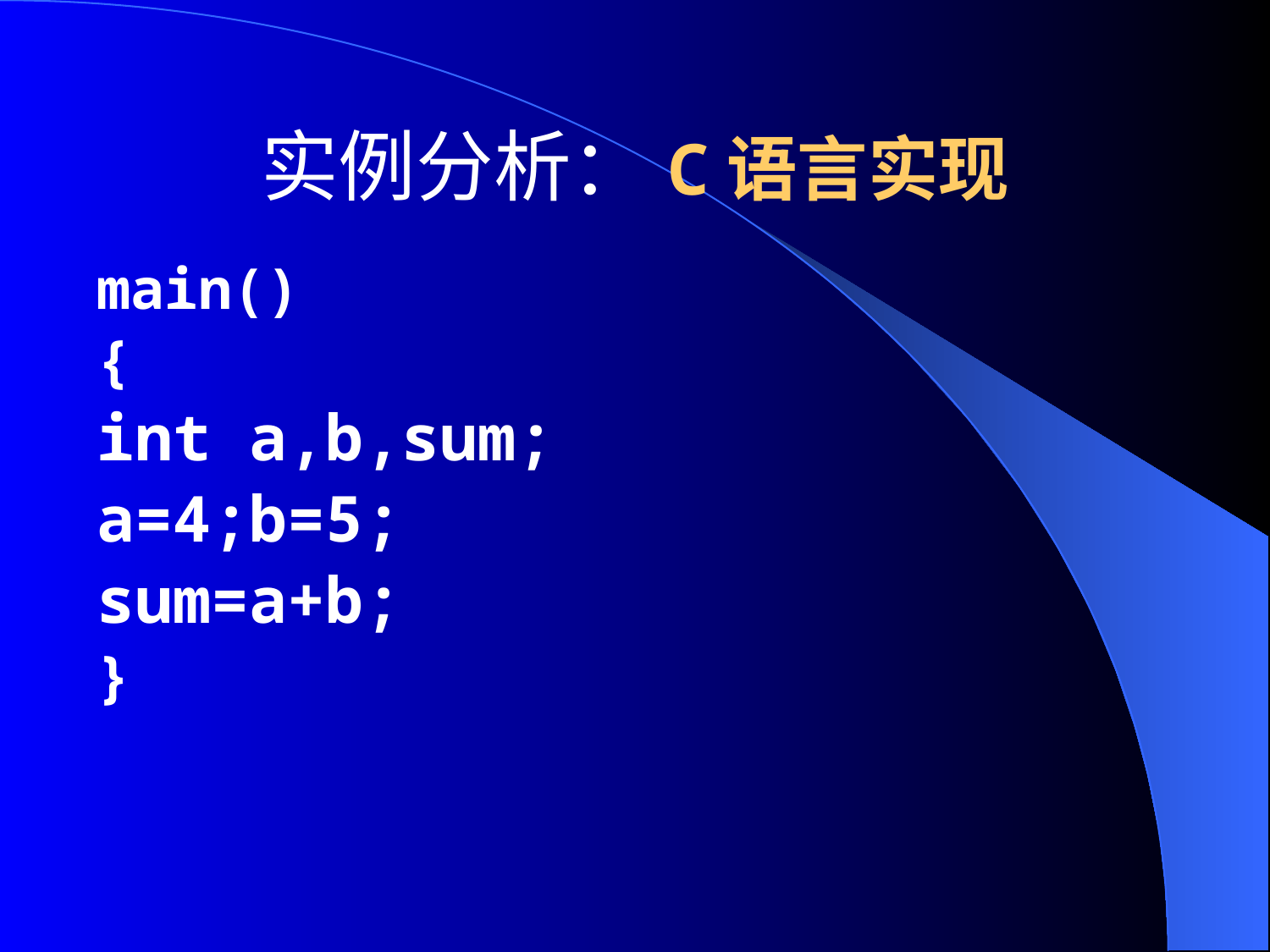

# 实例分析：C语言实现
main()
{
int a,b,sum;
a=4;b=5;
sum=a+b;
}